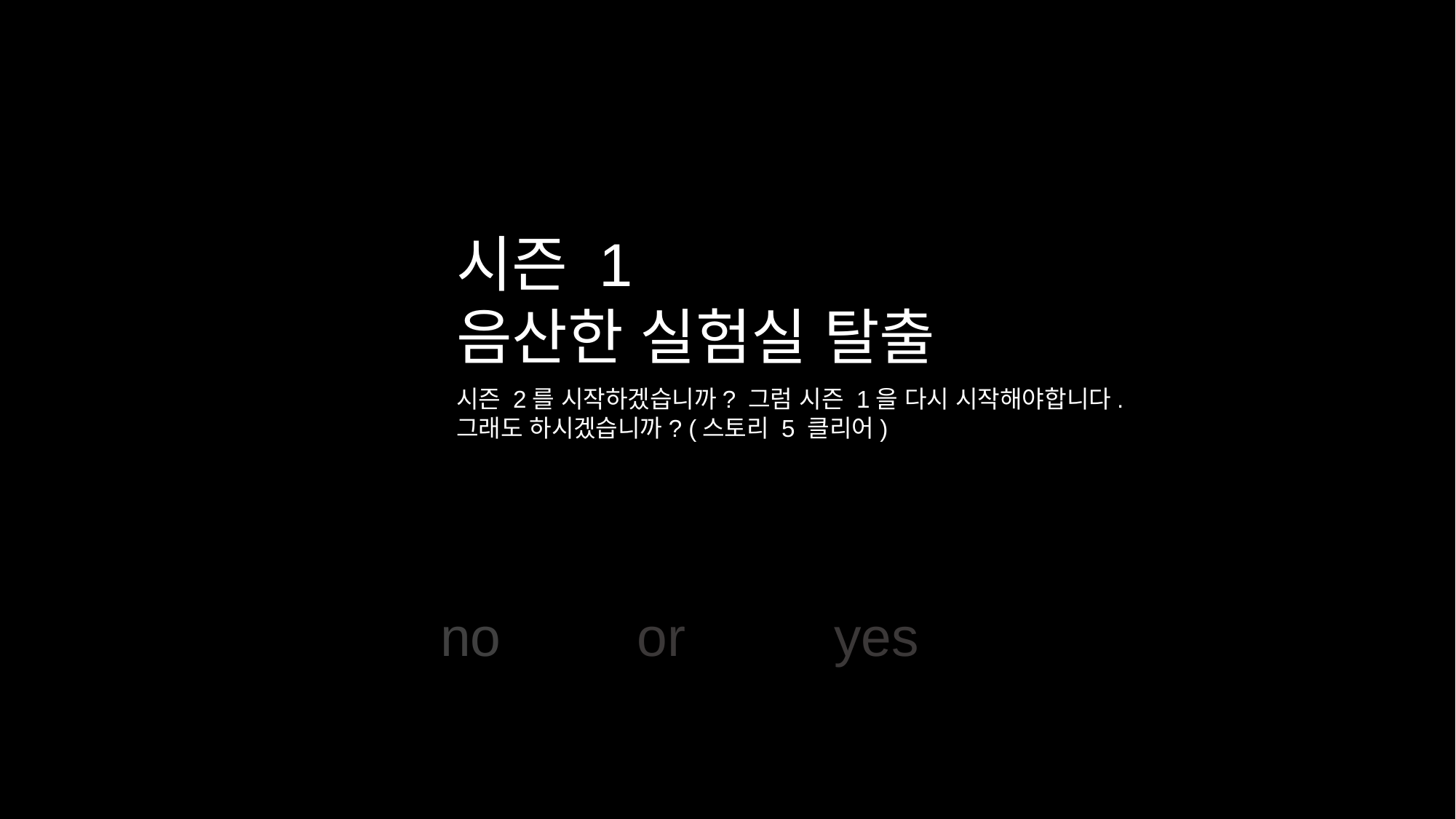

시즌 1
음산한 실험실 탈출
시즌 2를 시작하겠습니까? 그럼 시즌 1을 다시 시작해야합니다.
그래도 하시겠습니까? (스토리 5 클리어)
no
yes
or